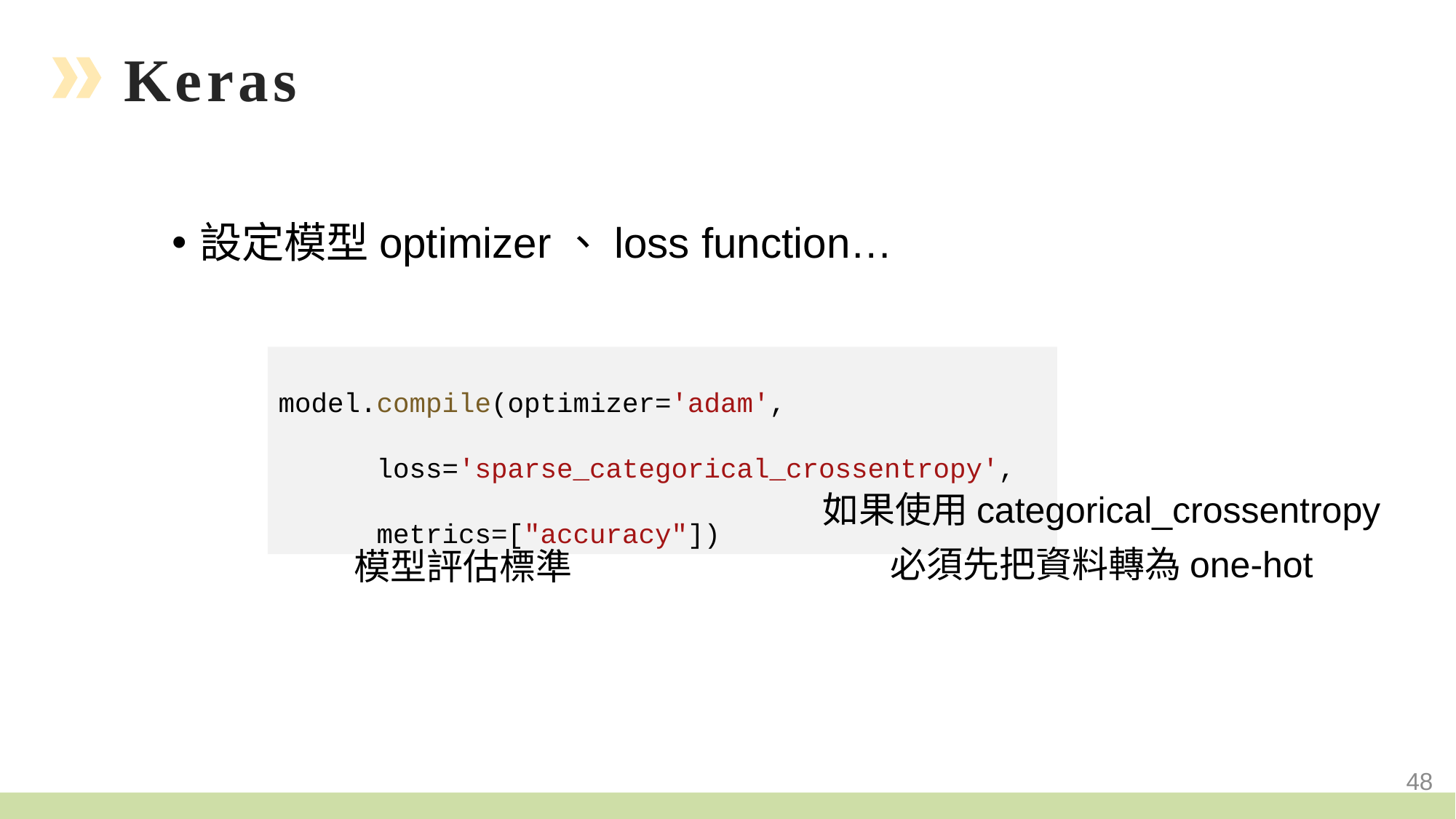

Keras

設定模型optimizer、loss function…
model.compile(optimizer='adam',
      loss='sparse_categorical_crossentropy',
      metrics=["accuracy"])
如果使用categorical_crossentropy
必須先把資料轉為one-hot
模型評估標準
48